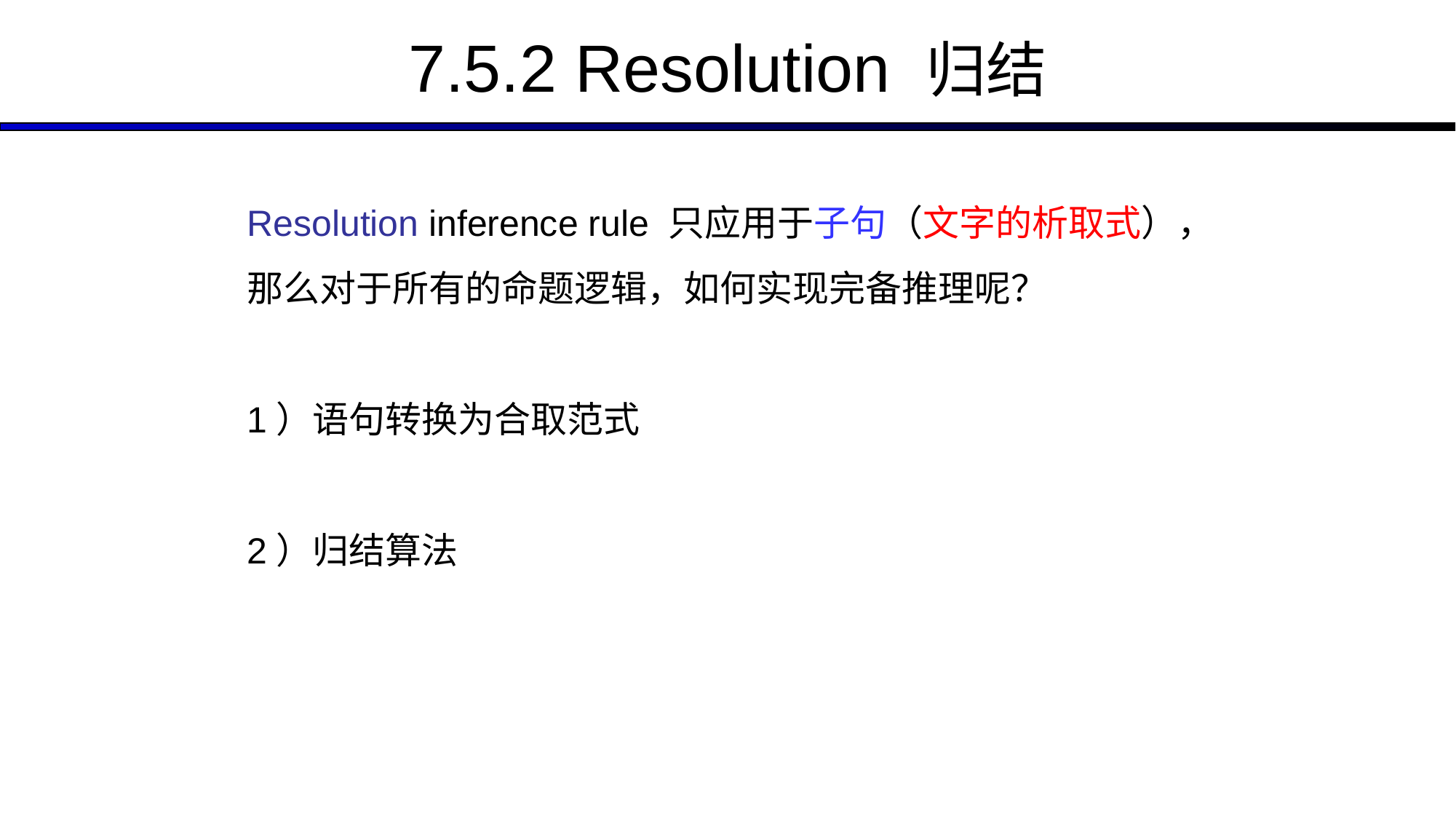

# 7.5.2 Resolution 归结

Resolution inference rule 只应用于子句（文字的析取式），那么对于所有的命题逻辑，如何实现完备推理呢？

1）语句转换为合取范式

2）归结算法